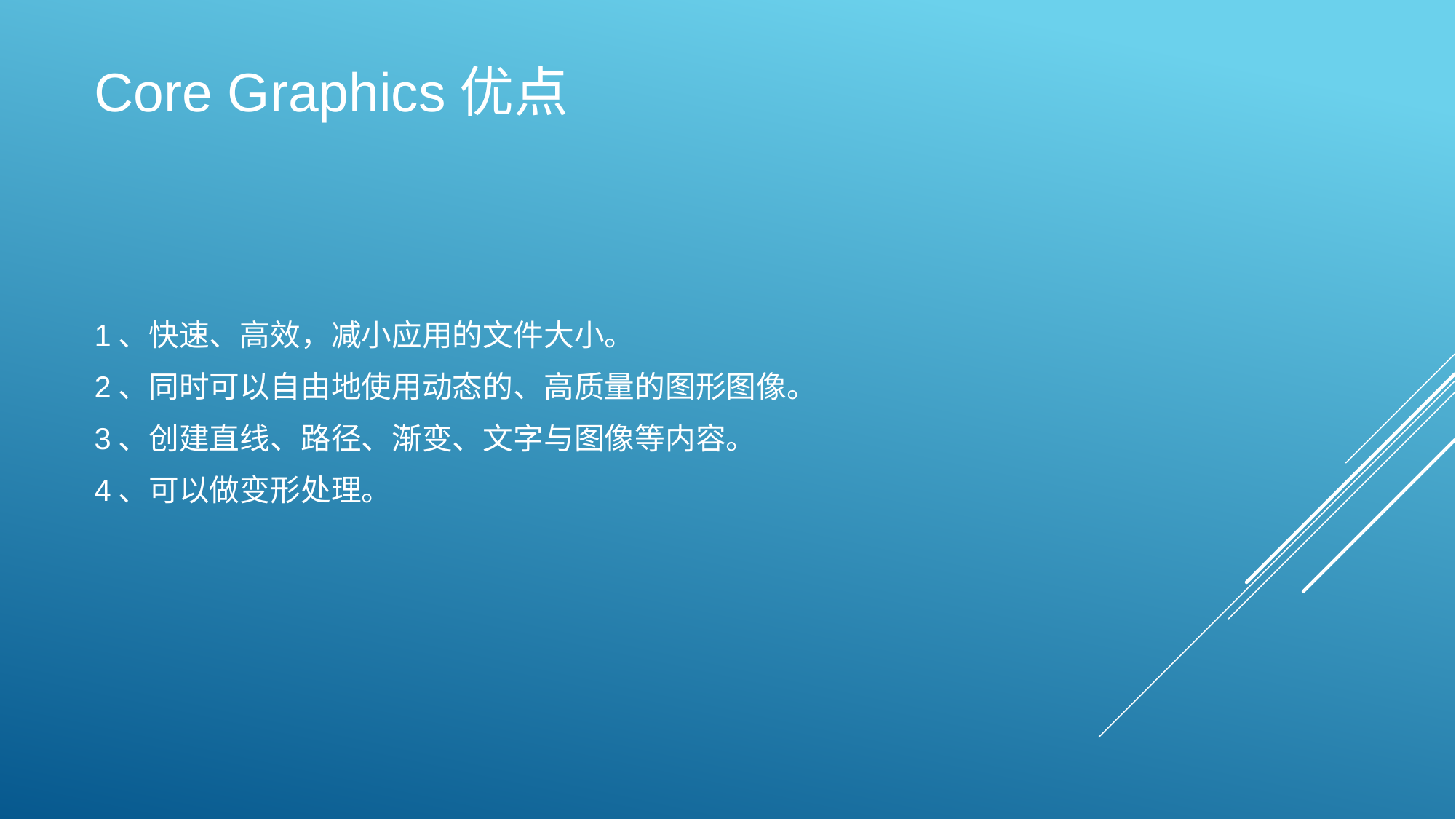

# Core Graphics优点
1、快速、高效，减小应用的文件大小。
2、同时可以自由地使用动态的、高质量的图形图像。
3、创建直线、路径、渐变、文字与图像等内容。
4、可以做变形处理。